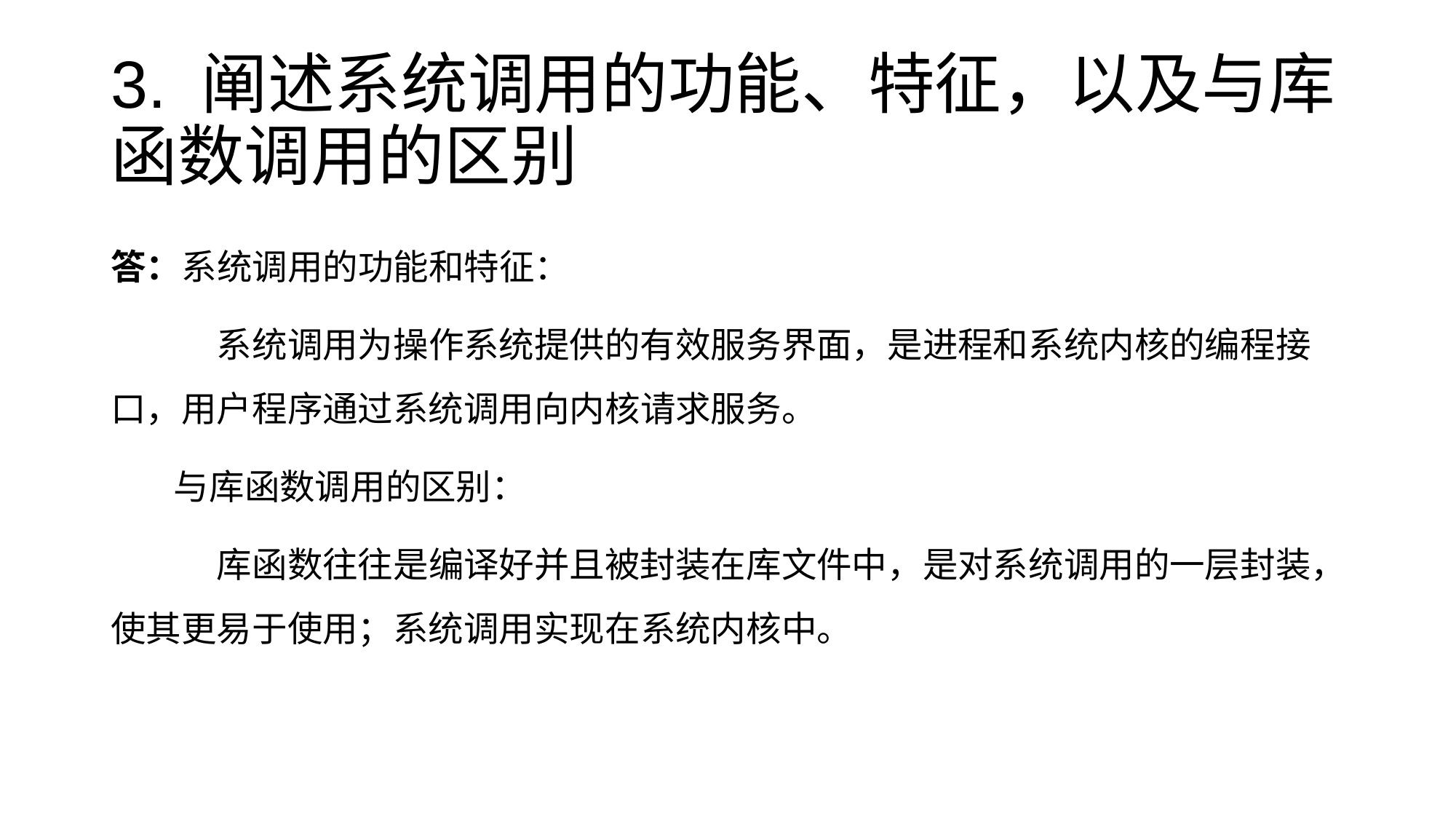

# 3. 阐述系统调用的功能、特征，以及与库函数调用的区别
答：系统调用的功能和特征：
	系统调用为操作系统提供的有效服务界面，是进程和系统内核的编程接口，用户程序通过系统调用向内核请求服务。
       与库函数调用的区别：
	库函数往往是编译好并且被封装在库文件中，是对系统调用的一层封装，使其更易于使用；系统调用实现在系统内核中。